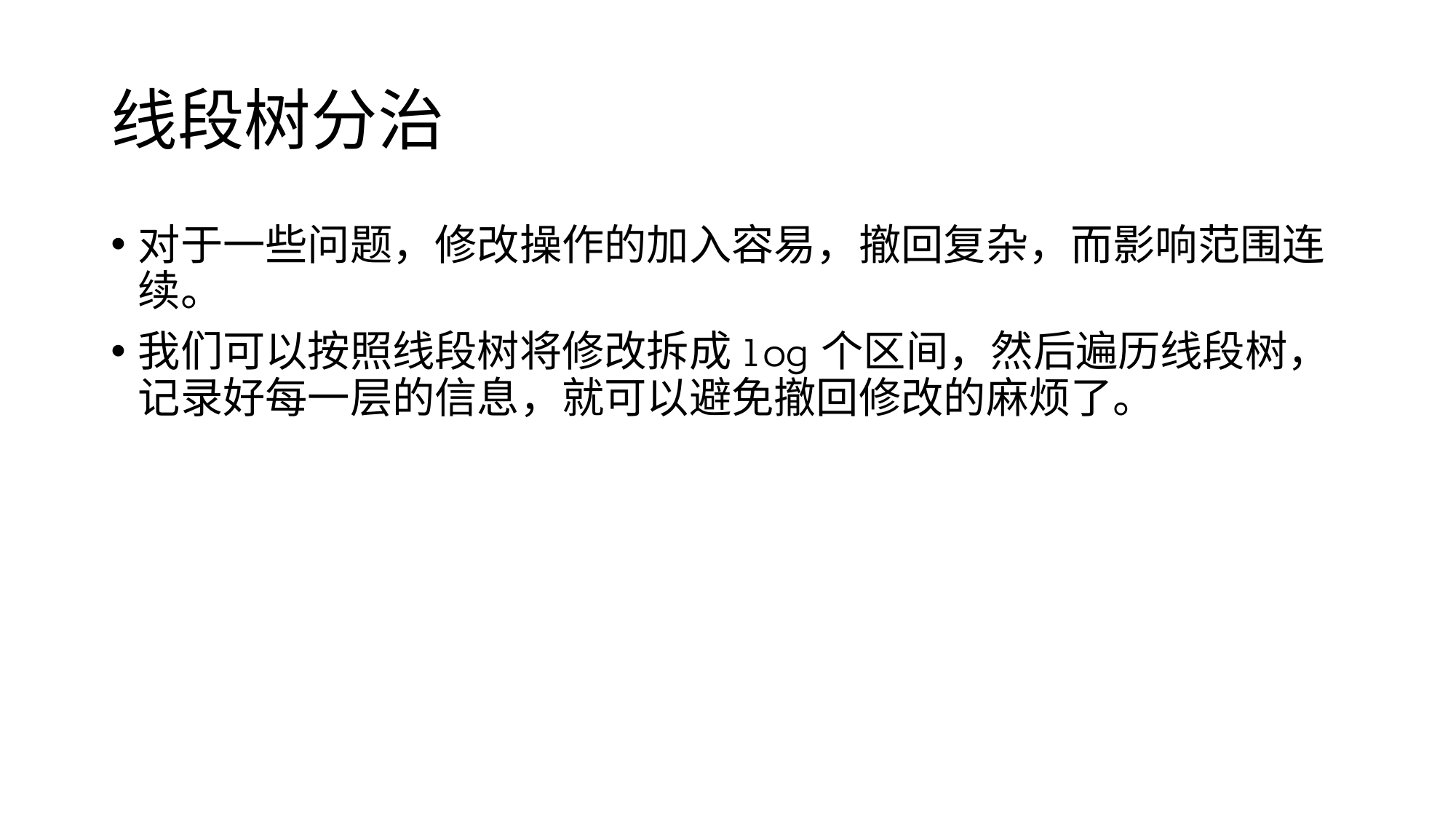

# 线段树分治
对于一些问题，修改操作的加入容易，撤回复杂，而影响范围连续。
我们可以按照线段树将修改拆成log个区间，然后遍历线段树，记录好每一层的信息，就可以避免撤回修改的麻烦了。